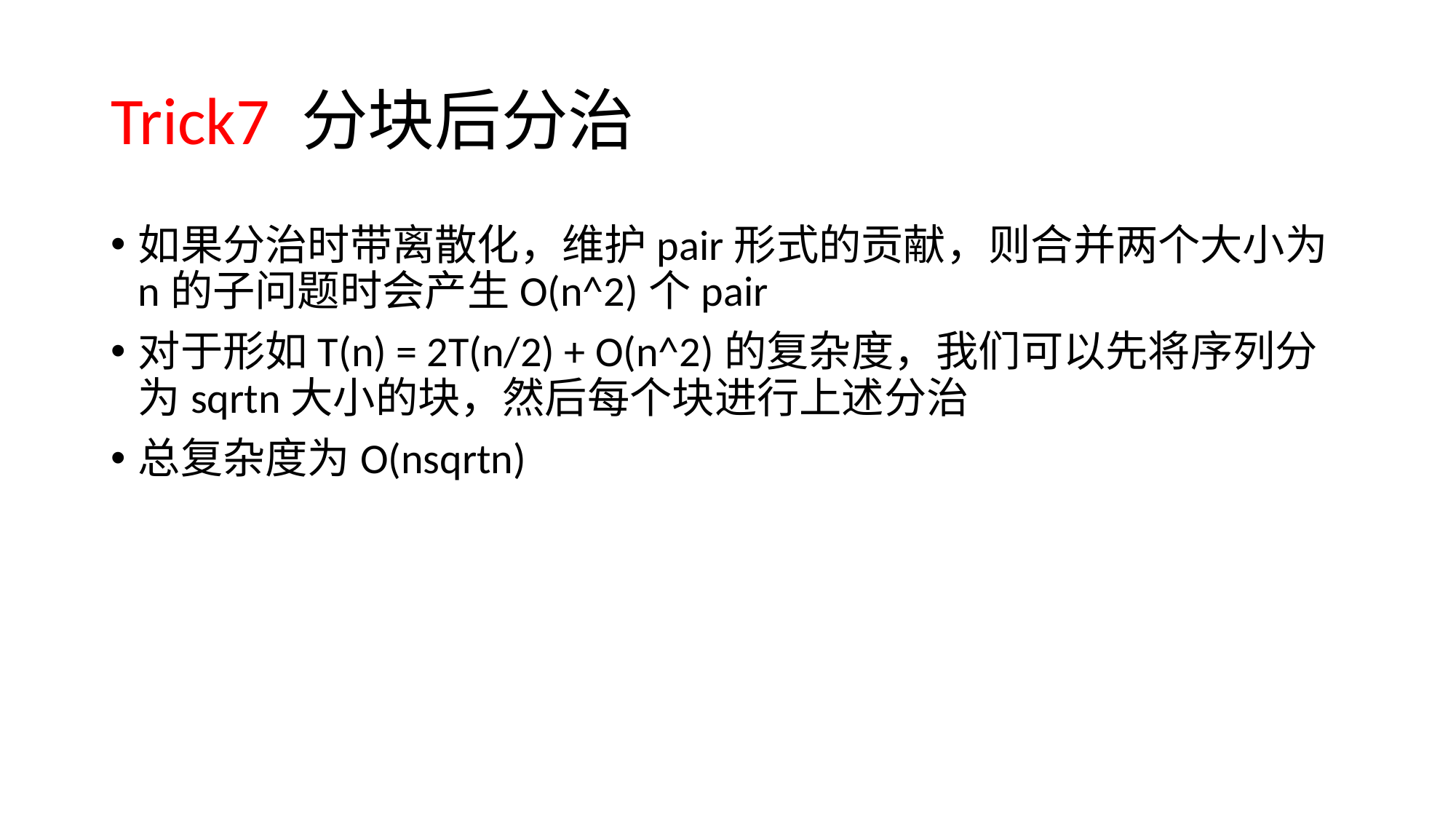

# Trick7 分块后分治
如果分治时带离散化，维护pair形式的贡献，则合并两个大小为n的子问题时会产生O(n^2)个pair
对于形如T(n) = 2T(n/2) + O(n^2)的复杂度，我们可以先将序列分为sqrtn大小的块，然后每个块进行上述分治
总复杂度为O(nsqrtn)